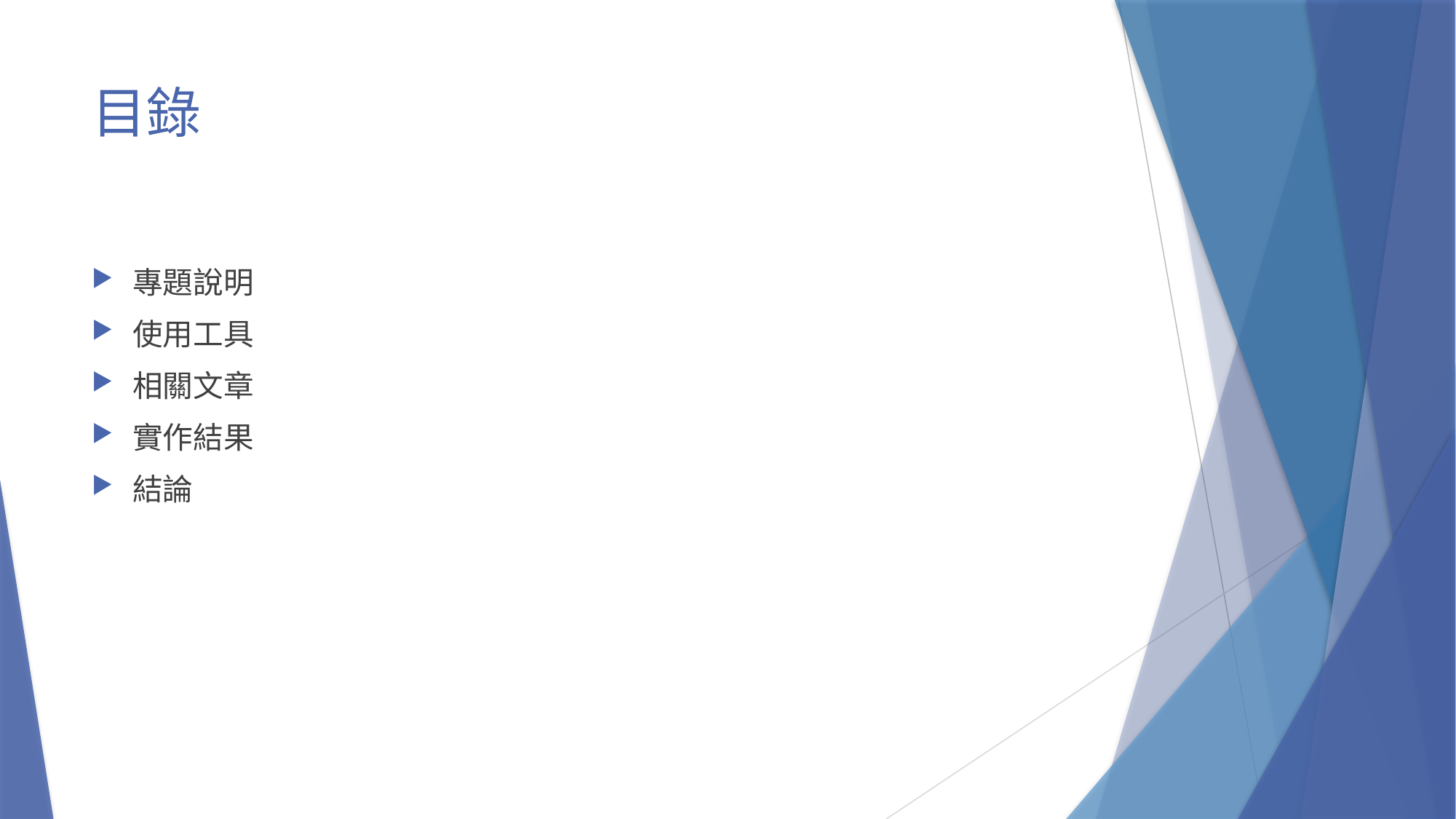

# 目錄
專題說明
使用工具
相關文章
實作結果
結論